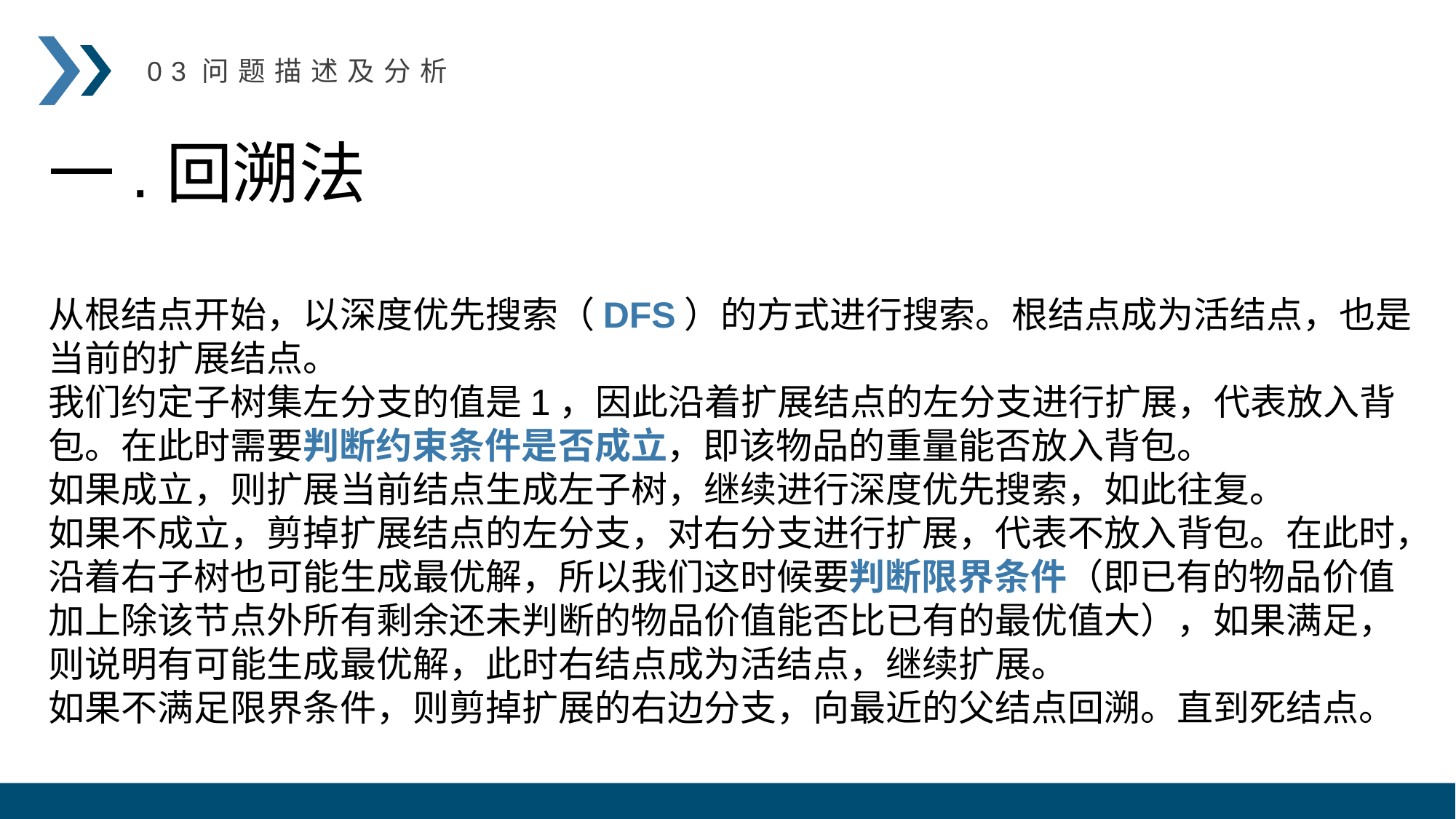

03问题描述及分析

一.回溯法

从根结点开始，以深度优先搜索（DFS）的方式进行搜索。根结点成为活结点，也是当前的扩展结点。
我们约定子树集左分支的值是1，因此沿着扩展结点的左分支进行扩展，代表放入背包。在此时需要判断约束条件是否成立，即该物品的重量能否放入背包。
如果成立，则扩展当前结点生成左子树，继续进行深度优先搜索，如此往复。
如果不成立，剪掉扩展结点的左分支，对右分支进行扩展，代表不放入背包。在此时，沿着右子树也可能生成最优解，所以我们这时候要判断限界条件（即已有的物品价值加上除该节点外所有剩余还未判断的物品价值能否比已有的最优值大），如果满足，则说明有可能生成最优解，此时右结点成为活结点，继续扩展。
如果不满足限界条件，则剪掉扩展的右边分支，向最近的父结点回溯。直到死结点。